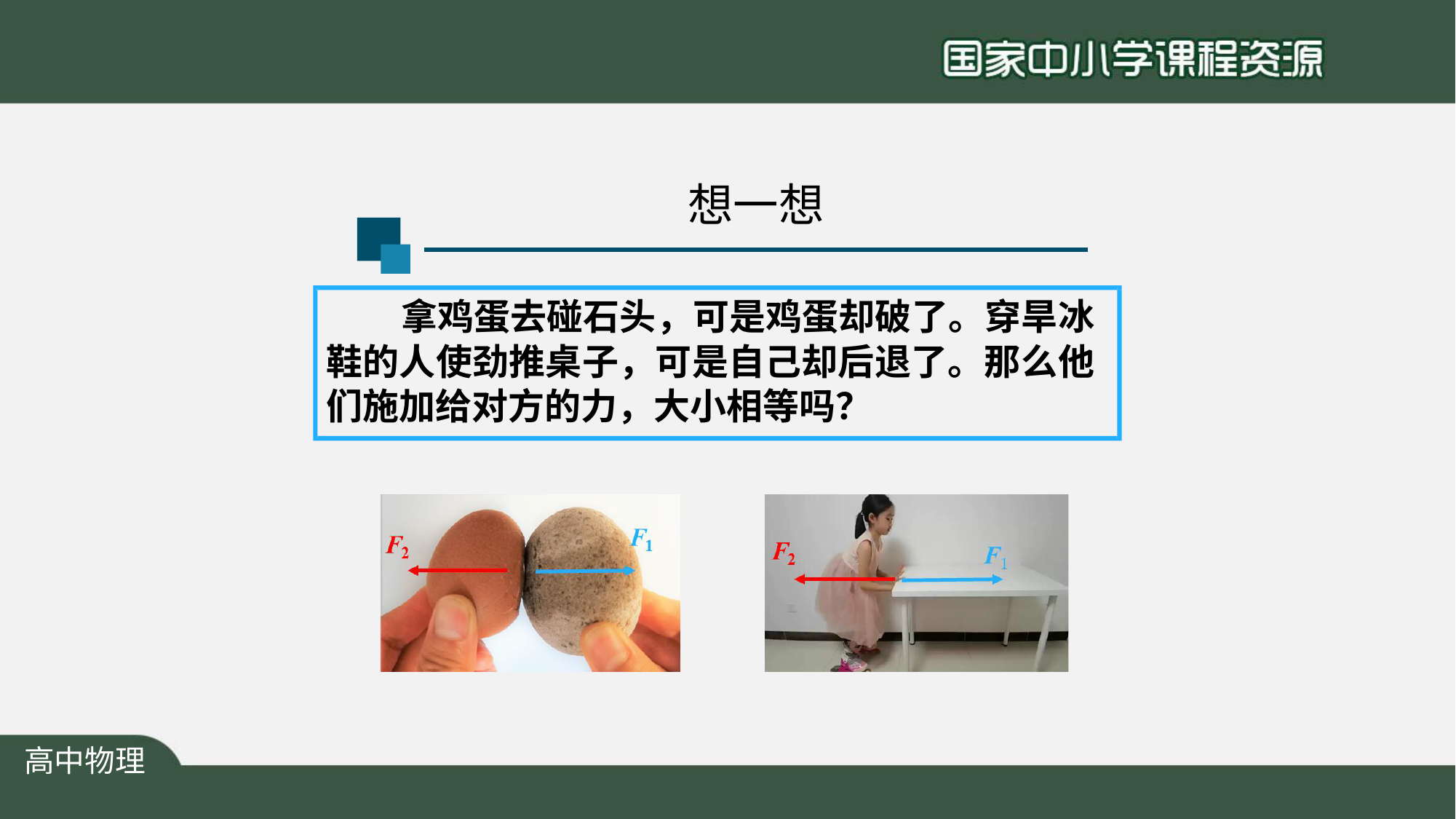

想一想

拿鸡蛋去碰石头，可是鸡蛋却破了。穿旱冰 鞋的人使劲推桌子，可是自己却后退了。那么他 们施加给对方的力，大小相等吗？

高中物理